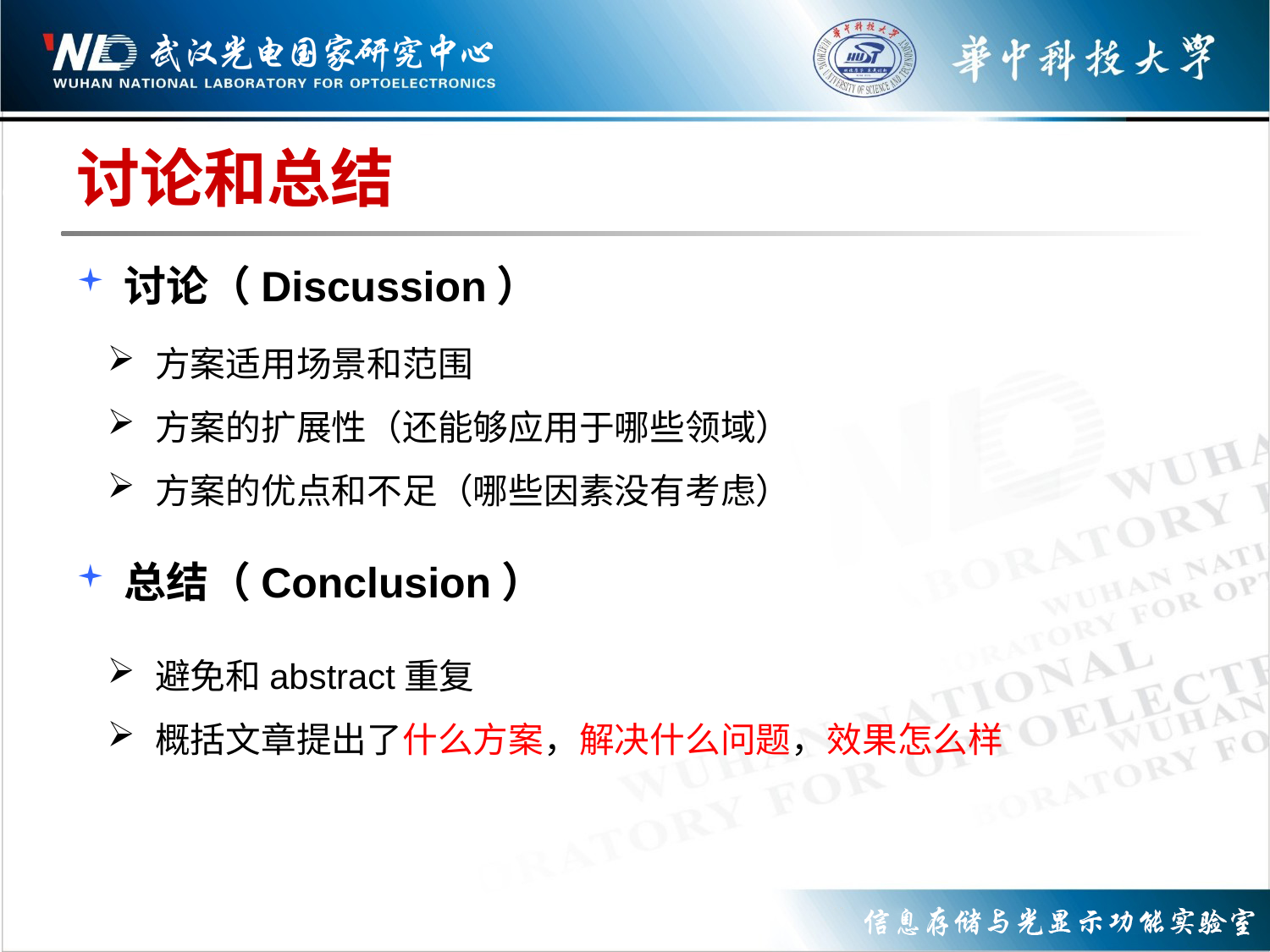

# 讨论和总结

讨论（Discussion）

总结（Conclusion）

方案适用场景和范围
方案的扩展性（还能够应用于哪些领域）
方案的优点和不足（哪些因素没有考虑）
避免和abstract重复
概括文章提出了什么方案，解决什么问题，效果怎么样